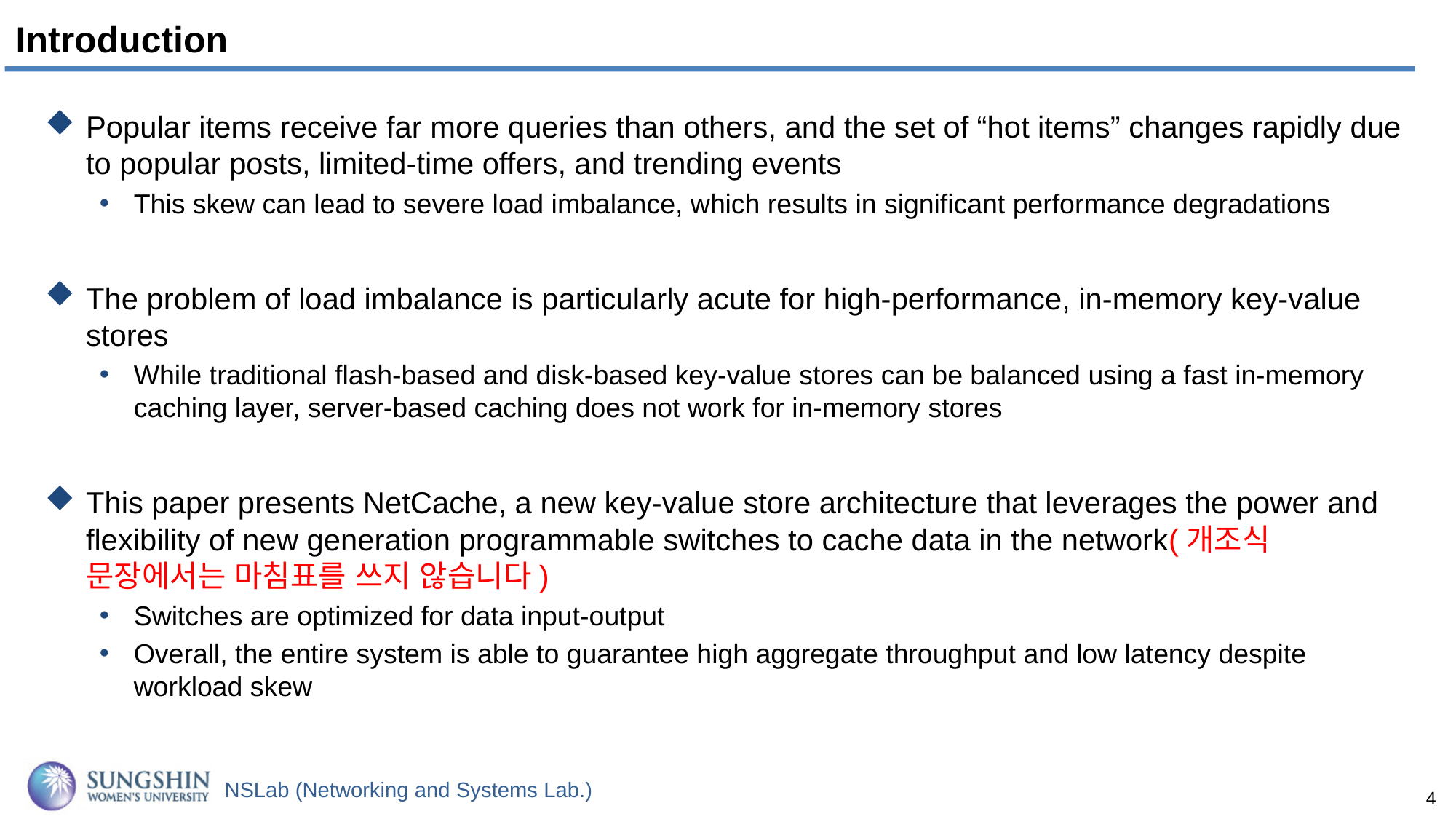

# Introduction
Popular items receive far more queries than others, and the set of “hot items” changes rapidly due to popular posts, limited-time offers, and trending events
This skew can lead to severe load imbalance, which results in significant performance degradations

The problem of load imbalance is particularly acute for high-performance, in-memory key-value stores
While traditional flash-based and disk-based key-value stores can be balanced using a fast in-memory caching layer, server-based caching does not work for in-memory stores

This paper presents NetCache, a new key-value store architecture that leverages the power and flexibility of new generation programmable switches to cache data in the network(개조식 문장에서는 마침표를 쓰지 않습니다)
Switches are optimized for data input-output
Overall, the entire system is able to guarantee high aggregate throughput and low latency despite workload skew

4